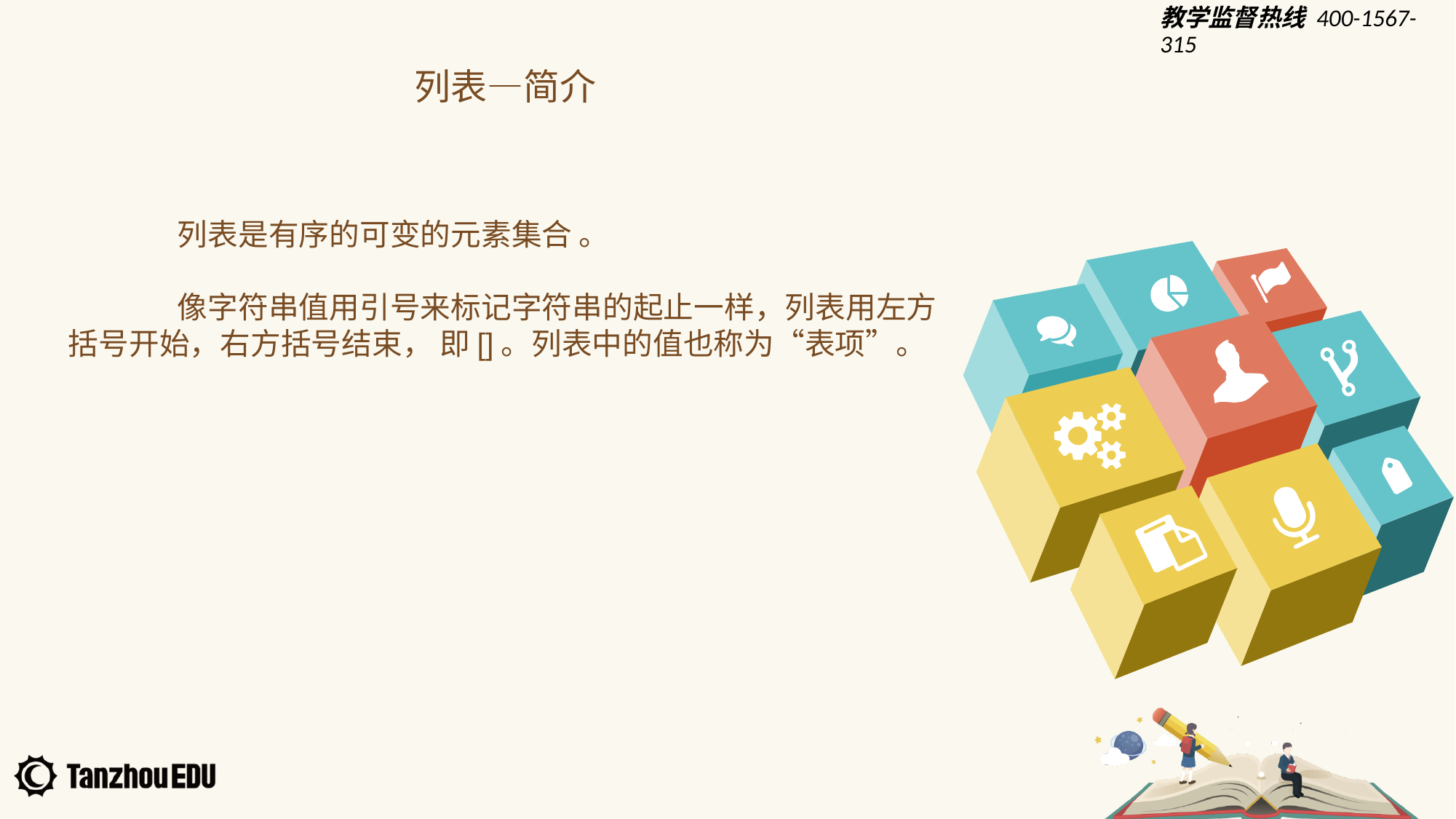

列表—简介
	列表是有序的可变的元素集合 。

	像字符串值用引号来标记字符串的起止一样，列表用左方括号开始，右方括号结束， 即[]。列表中的值也称为“表项”。